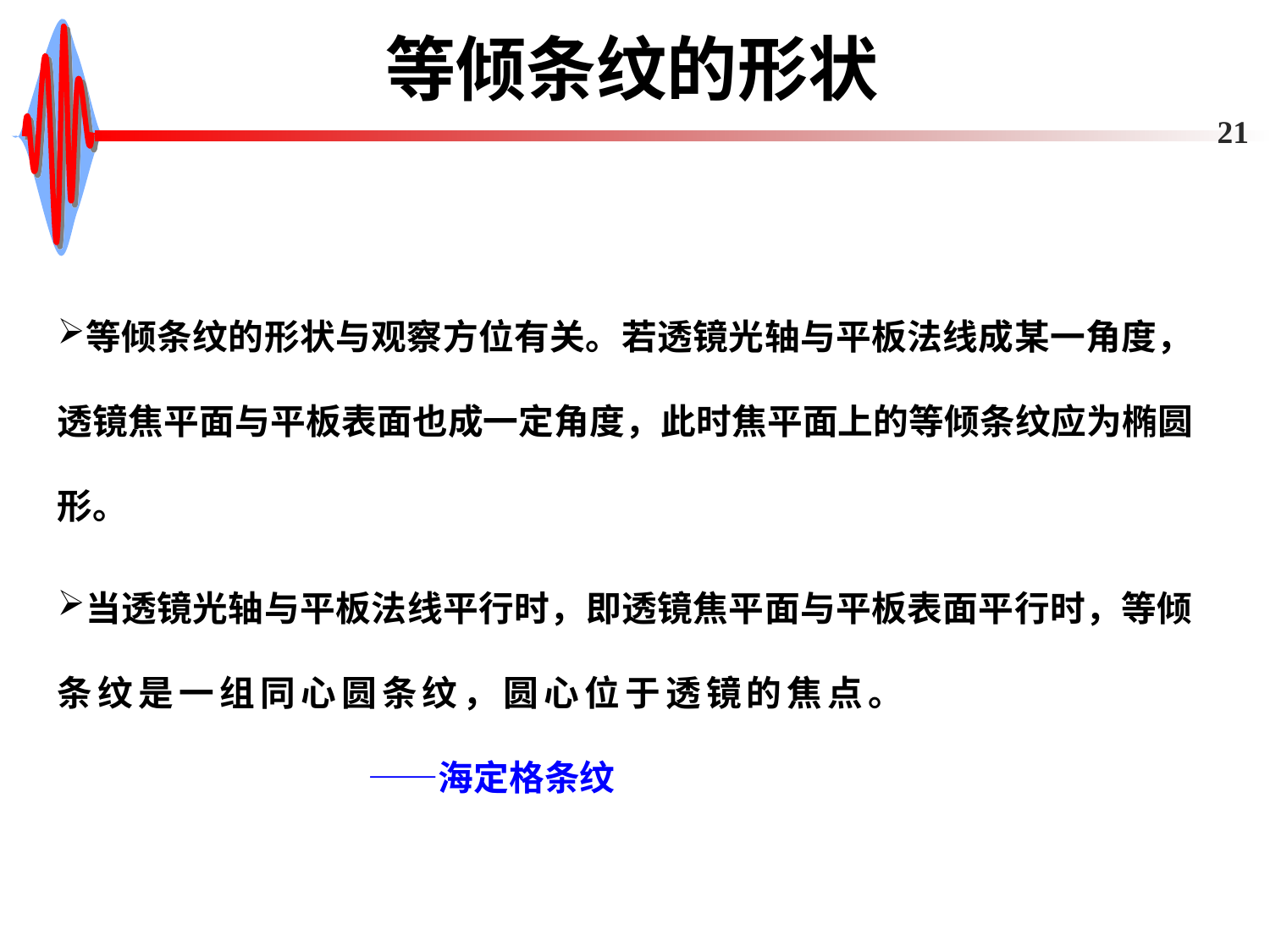

# 等倾条纹的形状
21
等倾条纹的形状与观察方位有关。若透镜光轴与平板法线成某一角度，透镜焦平面与平板表面也成一定角度，此时焦平面上的等倾条纹应为椭圆形。
当透镜光轴与平板法线平行时，即透镜焦平面与平板表面平行时，等倾条纹是一组同心圆条纹，圆心位于透镜的焦点。					       ——海定格条纹